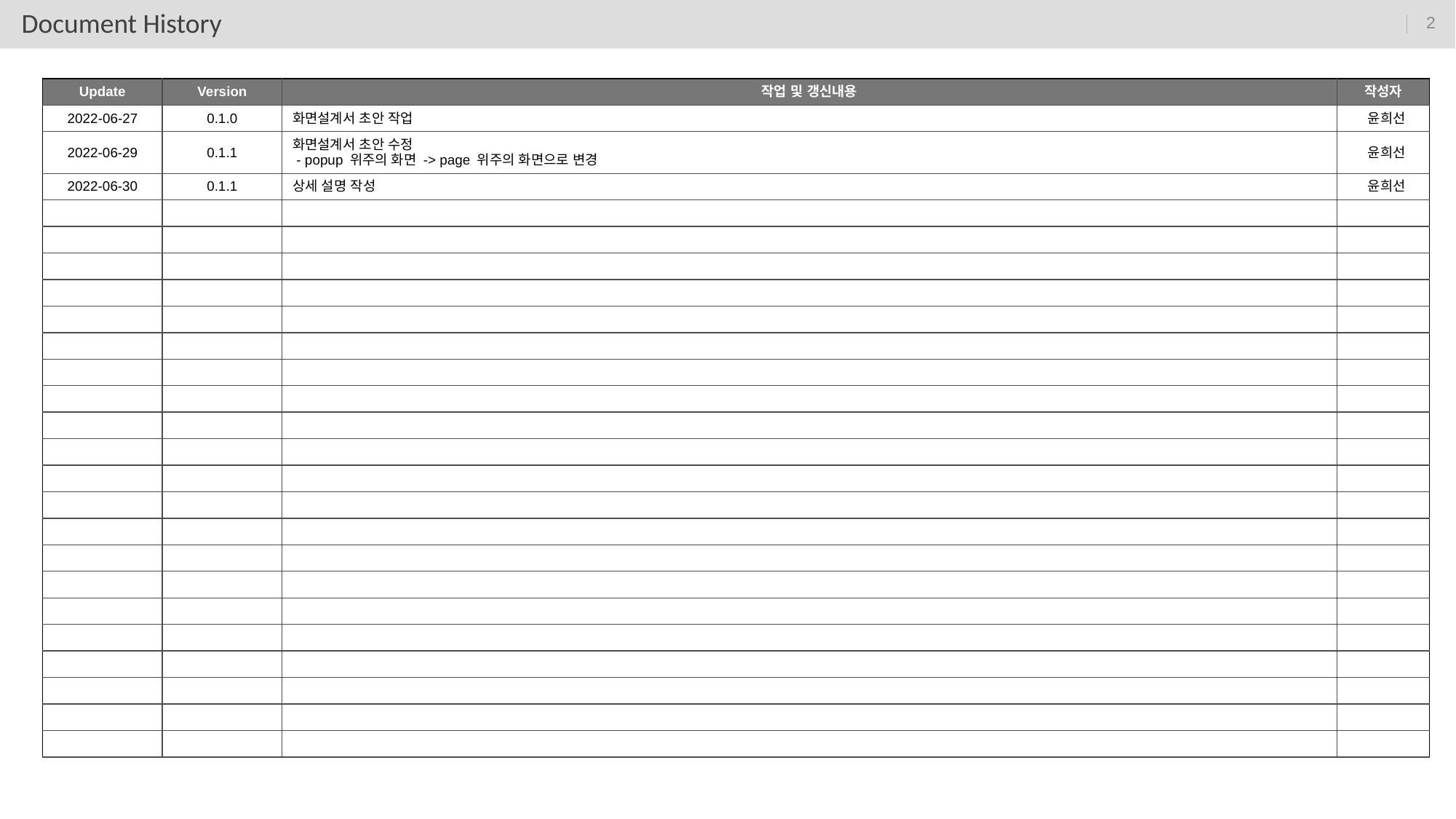

Document History
| Update | Version | 작업 및 갱신내용 | 작성자 |
| --- | --- | --- | --- |
| 2022-06-27 | 0.1.0 | 화면설계서 초안 작업 | 윤희선 |
| 2022-06-29 | 0.1.1 | 화면설계서 초안 수정 - popup 위주의 화면 -> page 위주의 화면으로 변경 | 윤희선 |
| 2022-06-30 | 0.1.1 | 상세 설명 작성 | 윤희선 |
|  |  |  |  |
|  |  |  |  |
|  |  |  |  |
|  |  |  |  |
|  |  |  |  |
|  |  |  |  |
|  |  |  |  |
|  |  |  |  |
|  |  |  |  |
|  |  |  |  |
|  |  |  |  |
|  |  |  |  |
|  |  |  |  |
|  |  |  |  |
|  |  |  |  |
|  |  |  |  |
|  |  |  |  |
|  |  |  |  |
|  |  |  |  |
|  |  |  |  |
|  |  |  |  |